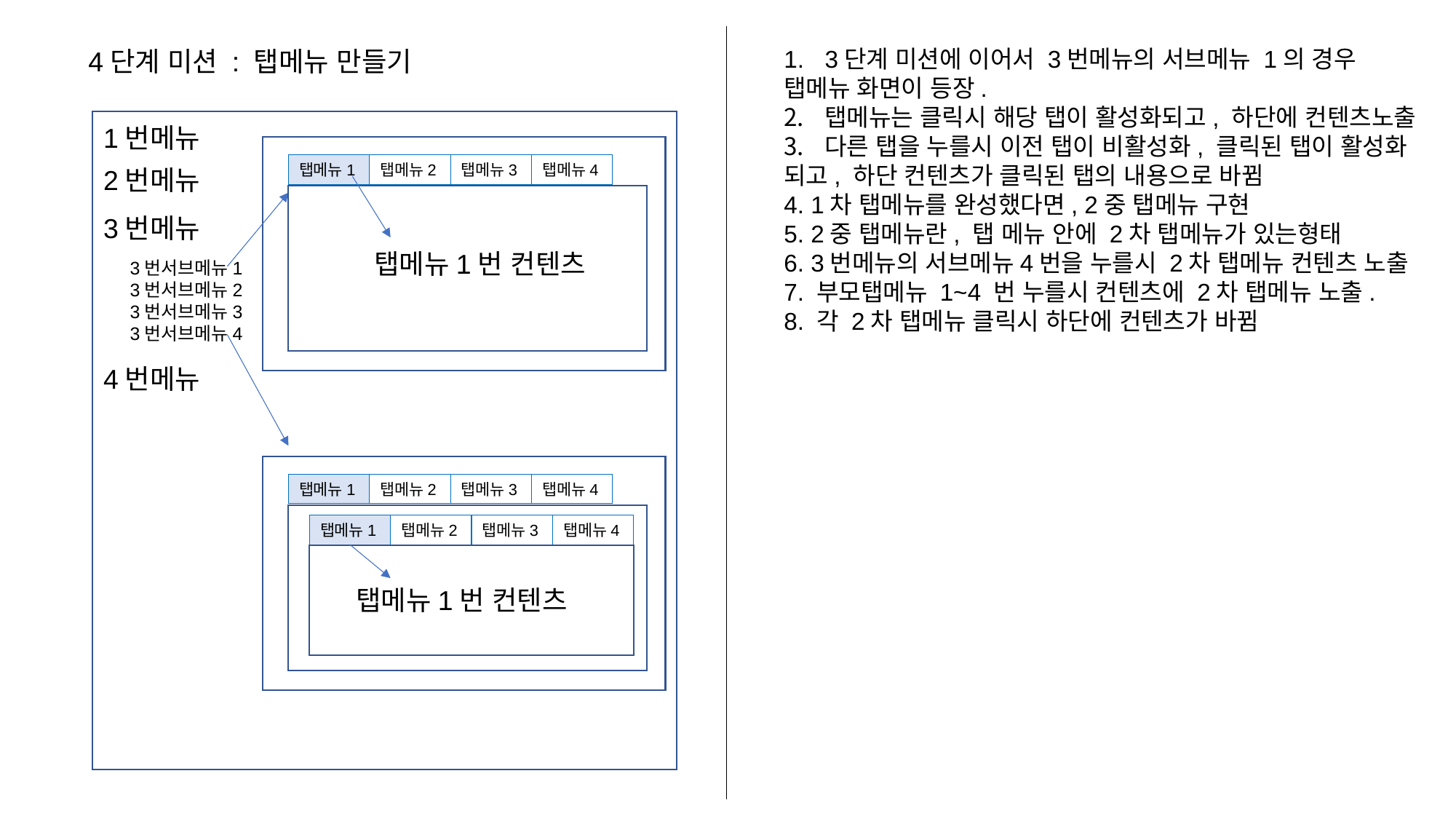

4단계 미션 : 탭메뉴 만들기
3단계 미션에 이어서 3번메뉴의 서브메뉴 1의 경우
탭메뉴 화면이 등장.
탭메뉴는 클릭시 해당 탭이 활성화되고, 하단에 컨텐츠노출
다른 탭을 누를시 이전 탭이 비활성화, 클릭된 탭이 활성화
되고, 하단 컨텐츠가 클릭된 탭의 내용으로 바뀜
4. 1차 탭메뉴를 완성했다면, 2중 탭메뉴 구현
5. 2중 탭메뉴란, 탭 메뉴 안에 2차 탭메뉴가 있는형태
6. 3번메뉴의 서브메뉴4번을 누를시 2차 탭메뉴 컨텐츠 노출
7. 부모탭메뉴 1~4 번 누를시 컨텐츠에 2차 탭메뉴 노출.
8. 각 2차 탭메뉴 클릭시 하단에 컨텐츠가 바뀜

1번메뉴

탭메뉴1
탭메뉴2
탭메뉴3
탭메뉴4
2번메뉴

3번메뉴
탭메뉴1번 컨텐츠
3번서브메뉴1
3번서브메뉴2
3번서브메뉴3
3번서브메뉴4
4번메뉴

탭메뉴1
탭메뉴2
탭메뉴3
탭메뉴4

탭메뉴1
탭메뉴2
탭메뉴3
탭메뉴4

탭메뉴1번 컨텐츠